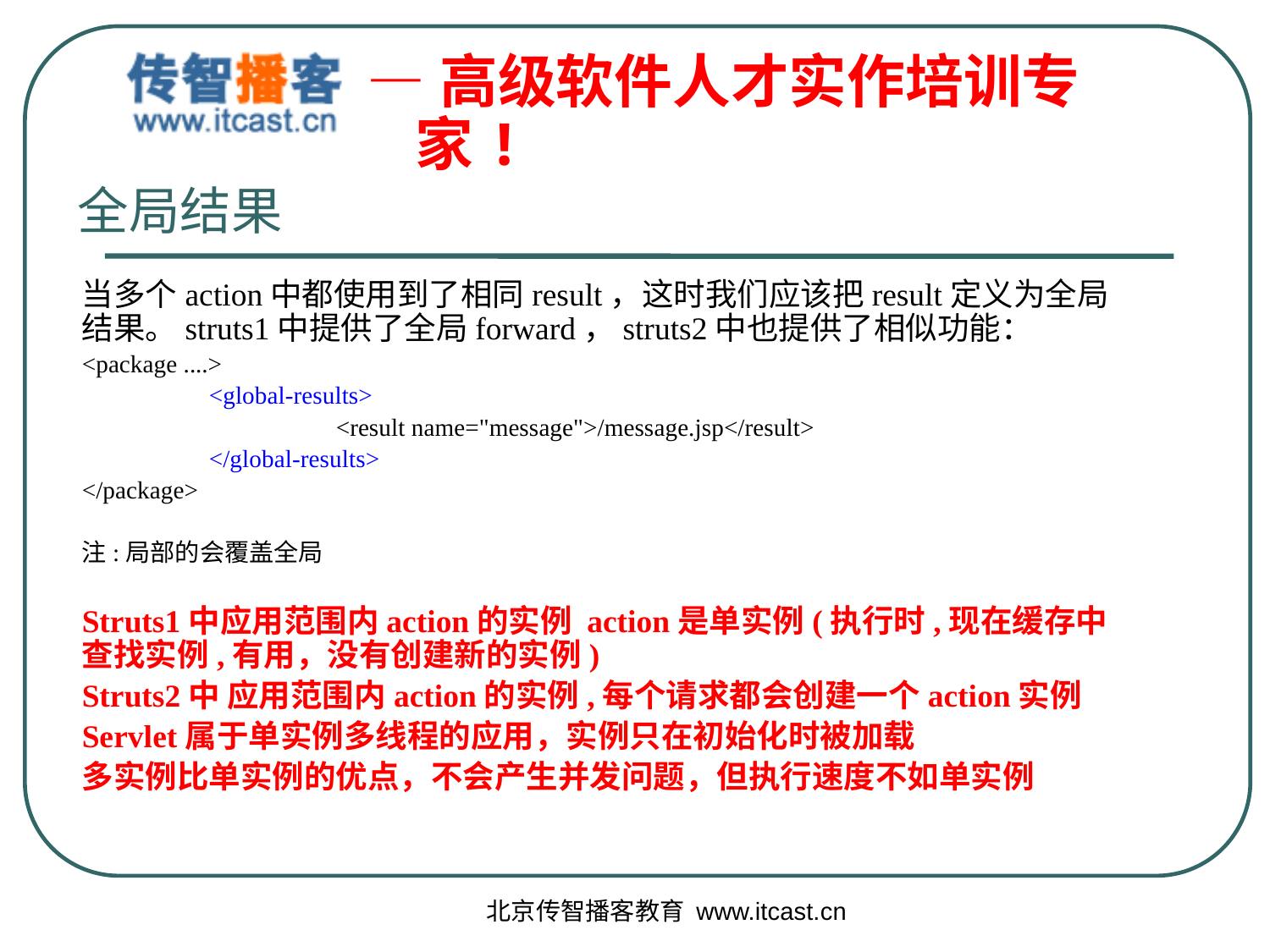

全局结果
当多个action中都使用到了相同result，这时我们应该把result定义为全局结果。struts1中提供了全局forward，struts2中也提供了相似功能：
<package ....>
	<global-results>
		<result name="message">/message.jsp</result>
	</global-results>
</package>

注:局部的会覆盖全局

Struts1中应用范围内action的实例 action是单实例(执行时,现在缓存中查找实例,有用，没有创建新的实例)
Struts2中 应用范围内action的实例,每个请求都会创建一个action实例
Servlet属于单实例多线程的应用，实例只在初始化时被加载
多实例比单实例的优点，不会产生并发问题，但执行速度不如单实例
北京传智播客教育 www.itcast.cn